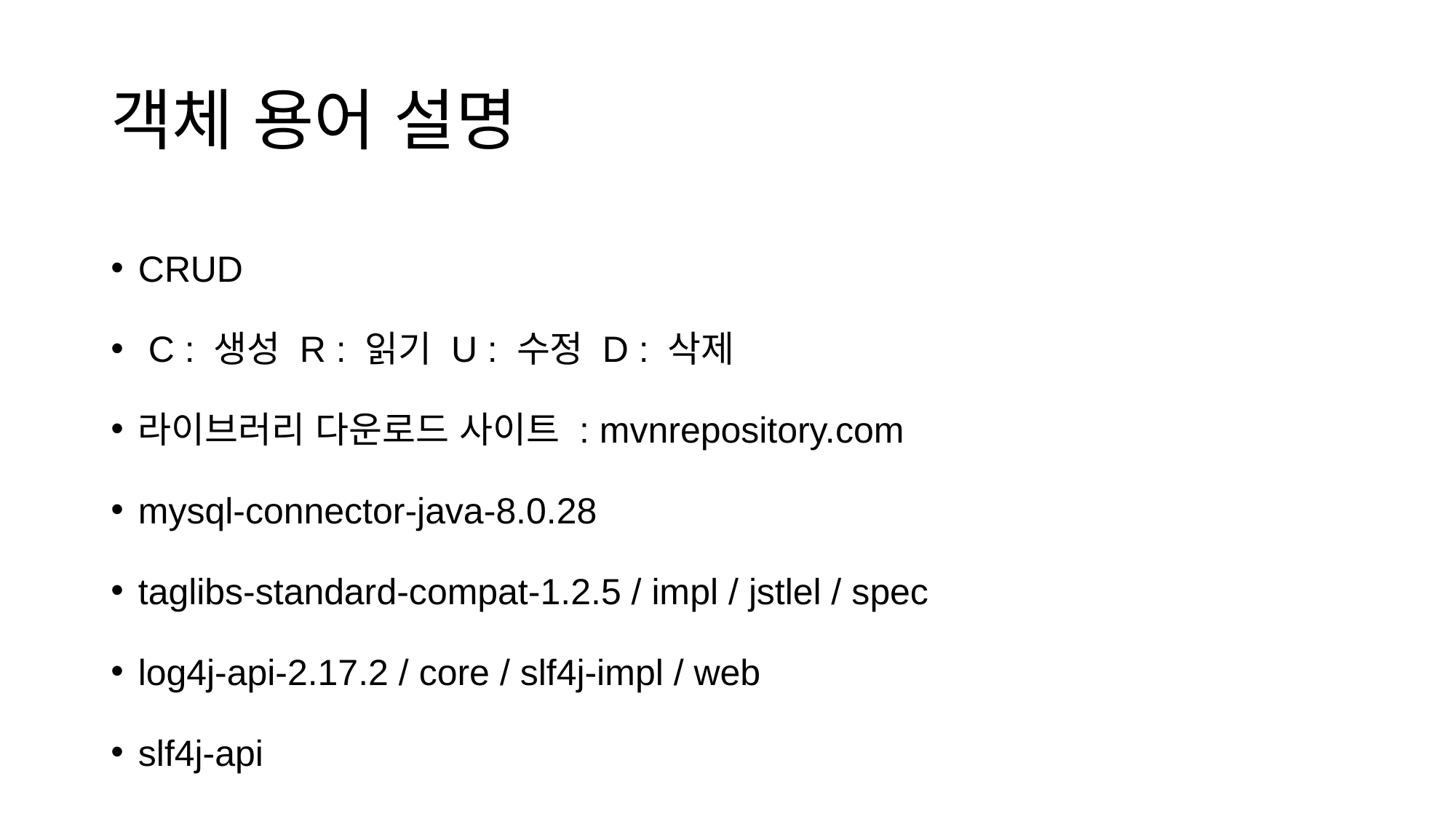

# 객체 용어 설명
CRUD
 C : 생성 R : 읽기 U : 수정 D : 삭제
라이브러리 다운로드 사이트 : mvnrepository.com
mysql-connector-java-8.0.28
taglibs-standard-compat-1.2.5 / impl / jstlel / spec
log4j-api-2.17.2 / core / slf4j-impl / web
slf4j-api